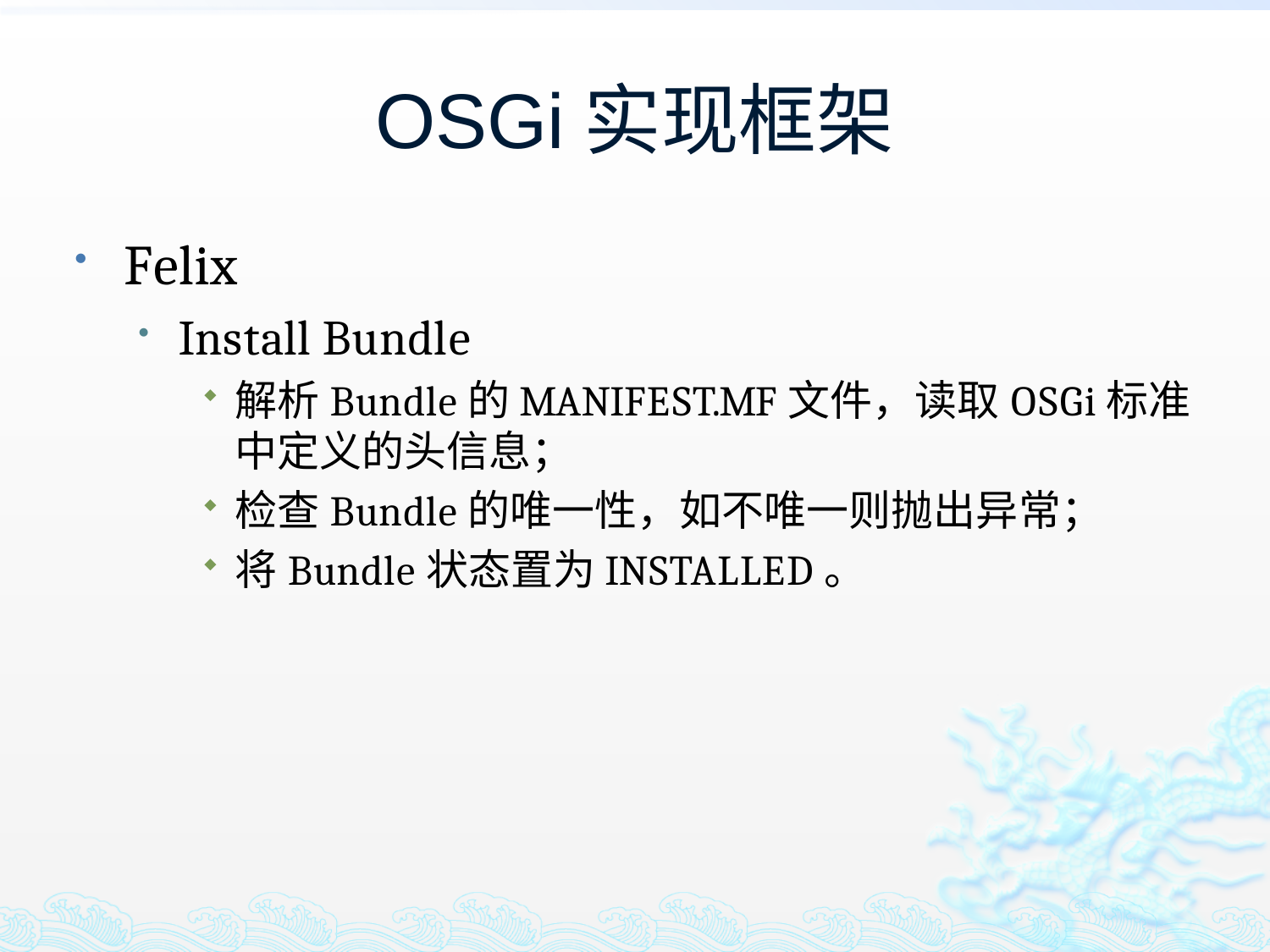

# OSGi实现框架
Felix
Install Bundle
解析Bundle的MANIFEST.MF文件，读取OSGi标准中定义的头信息；
检查Bundle的唯一性，如不唯一则抛出异常；
将Bundle状态置为INSTALLED。